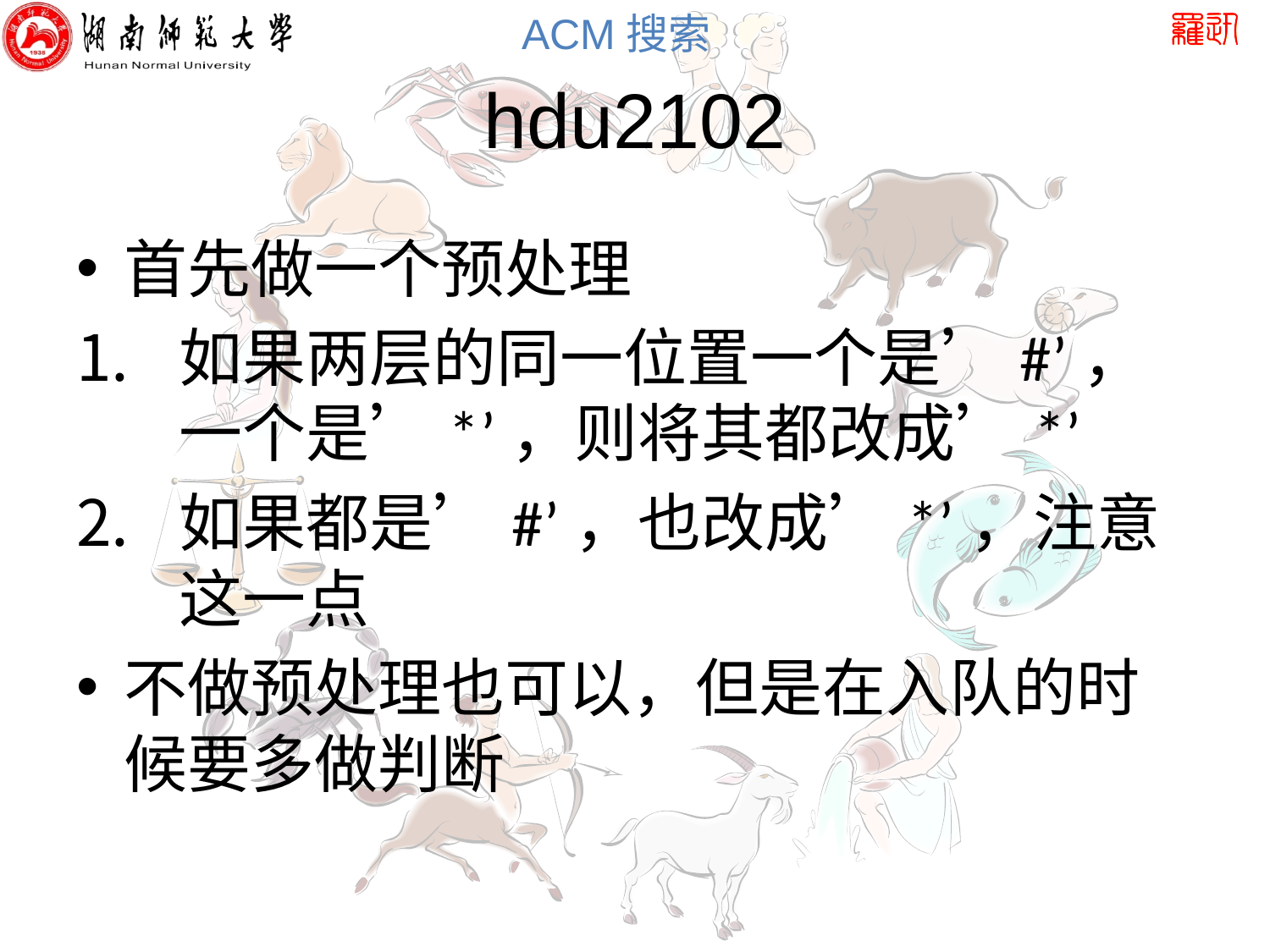

# hdu2102
首先做一个预处理
如果两层的同一位置一个是’#’，一个是’*’，则将其都改成’*’
如果都是’#’，也改成’*’，注意这一点
不做预处理也可以，但是在入队的时候要多做判断